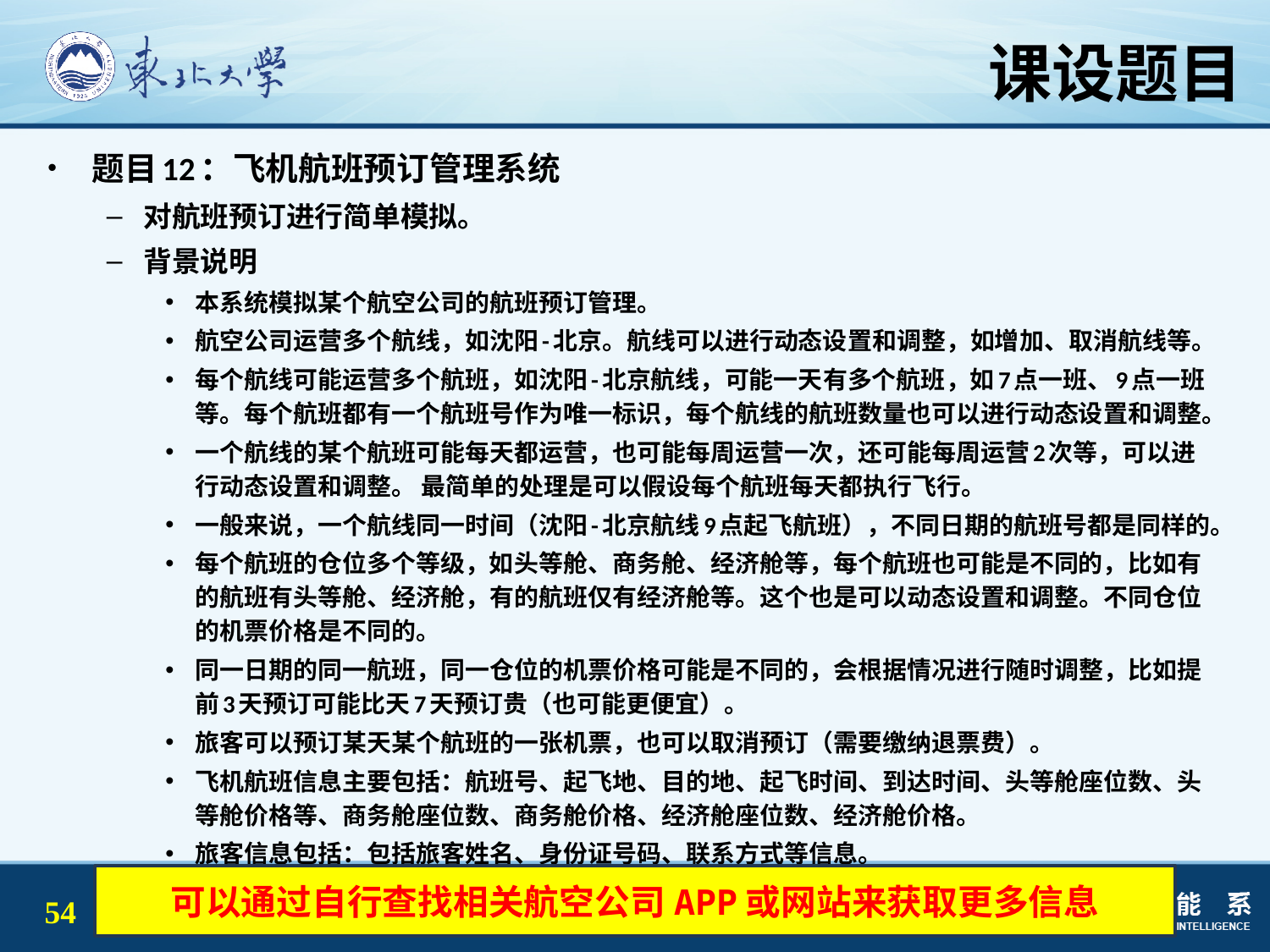

# 课设题目
题目12：飞机航班预订管理系统
对航班预订进行简单模拟。
背景说明
本系统模拟某个航空公司的航班预订管理。
航空公司运营多个航线，如沈阳-北京。航线可以进行动态设置和调整，如增加、取消航线等。
每个航线可能运营多个航班，如沈阳-北京航线，可能一天有多个航班，如7点一班、9点一班等。每个航班都有一个航班号作为唯一标识，每个航线的航班数量也可以进行动态设置和调整。
一个航线的某个航班可能每天都运营，也可能每周运营一次，还可能每周运营2次等，可以进行动态设置和调整。 最简单的处理是可以假设每个航班每天都执行飞行。
一般来说，一个航线同一时间（沈阳-北京航线9点起飞航班），不同日期的航班号都是同样的。
每个航班的仓位多个等级，如头等舱、商务舱、经济舱等，每个航班也可能是不同的，比如有的航班有头等舱、经济舱，有的航班仅有经济舱等。这个也是可以动态设置和调整。不同仓位的机票价格是不同的。
同一日期的同一航班，同一仓位的机票价格可能是不同的，会根据情况进行随时调整，比如提前3天预订可能比天7天预订贵（也可能更便宜）。
旅客可以预订某天某个航班的一张机票，也可以取消预订（需要缴纳退票费）。
飞机航班信息主要包括：航班号、起飞地、目的地、起飞时间、到达时间、头等舱座位数、头等舱价格等、商务舱座位数、商务舱价格、经济舱座位数、经济舱价格。
旅客信息包括：包括旅客姓名、身份证号码、联系方式等信息。
要记录旅客所有预订记录。
可以通过自行查找相关航空公司APP或网站来获取更多信息